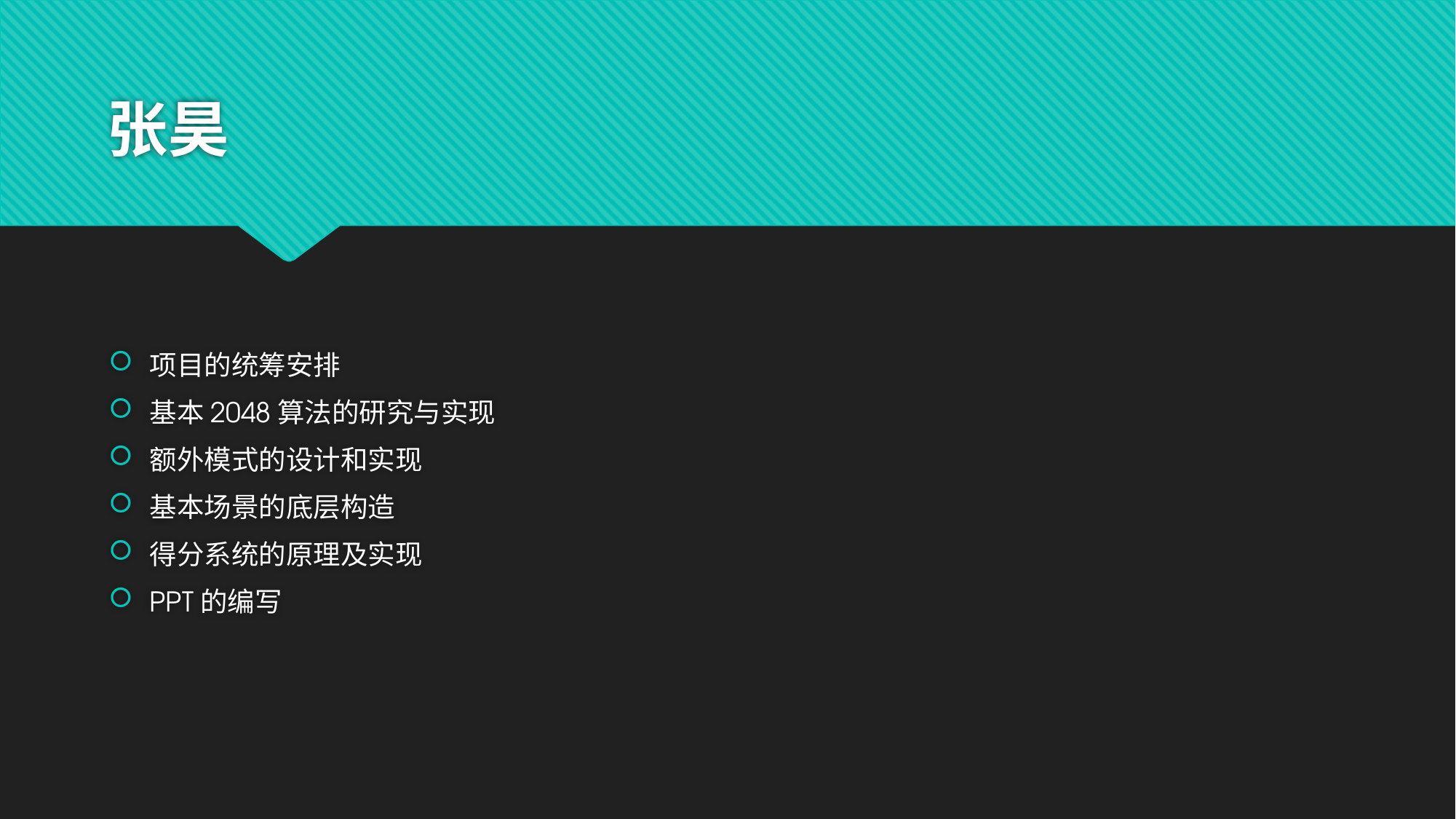

# 张昊
项目的统筹安排
基本2048算法的研究与实现
额外模式的设计和实现
基本场景的底层构造
得分系统的原理及实现
PPT的编写